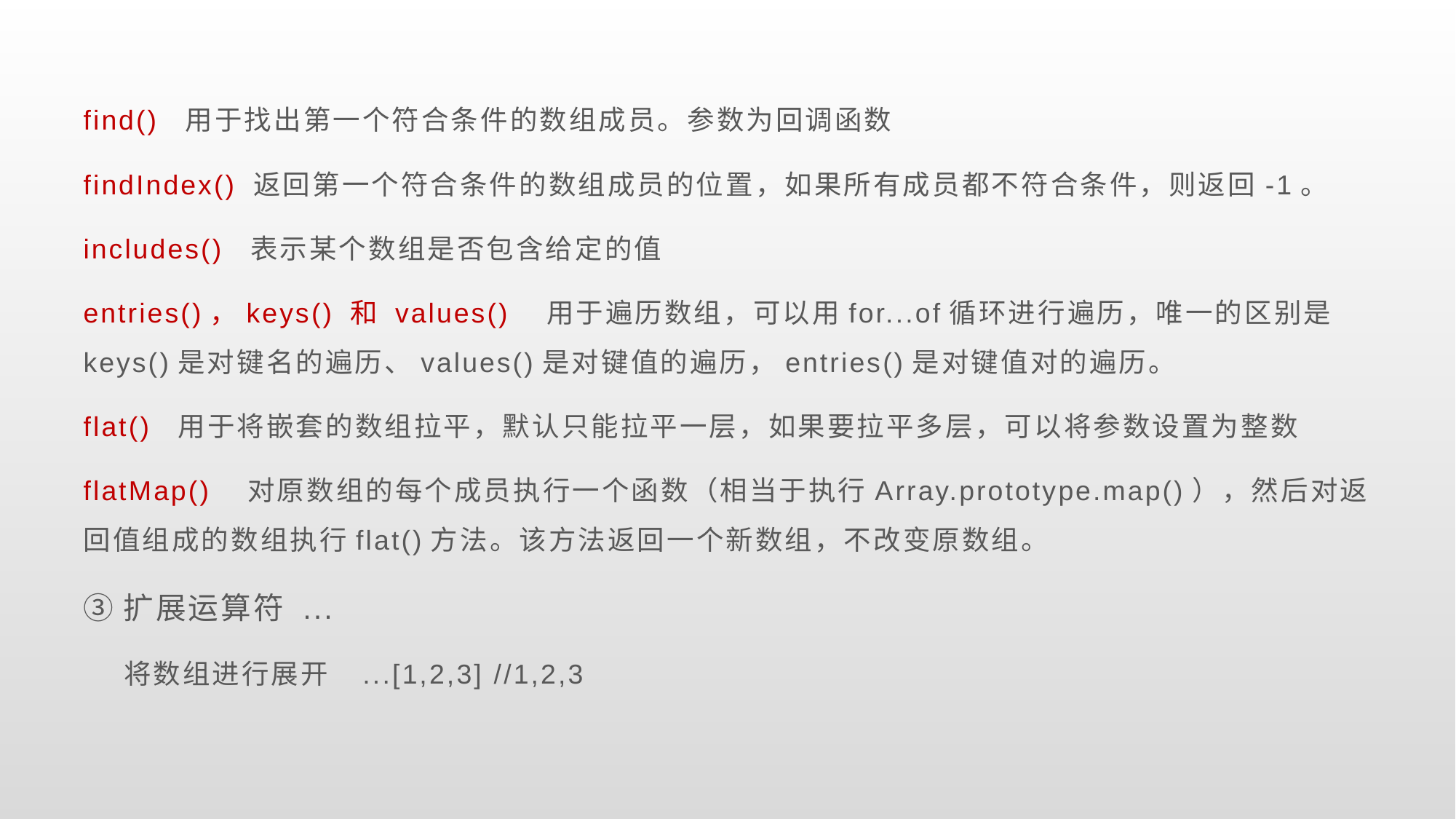

find()  用于找出第一个符合条件的数组成员。参数为回调函数
findIndex() 返回第一个符合条件的数组成员的位置，如果所有成员都不符合条件，则返回-1。
includes()  表示某个数组是否包含给定的值
entries()，keys() 和 values()   用于遍历数组，可以用for...of循环进行遍历，唯一的区别是keys()是对键名的遍历、values()是对键值的遍历，entries()是对键值对的遍历。
flat()  用于将嵌套的数组拉平，默认只能拉平一层，如果要拉平多层，可以将参数设置为整数
flatMap()   对原数组的每个成员执行一个函数（相当于执行Array.prototype.map()），然后对返回值组成的数组执行flat()方法。该方法返回一个新数组，不改变原数组。
③扩展运算符 ...
    将数组进行展开   ...[1,2,3] //1,2,3